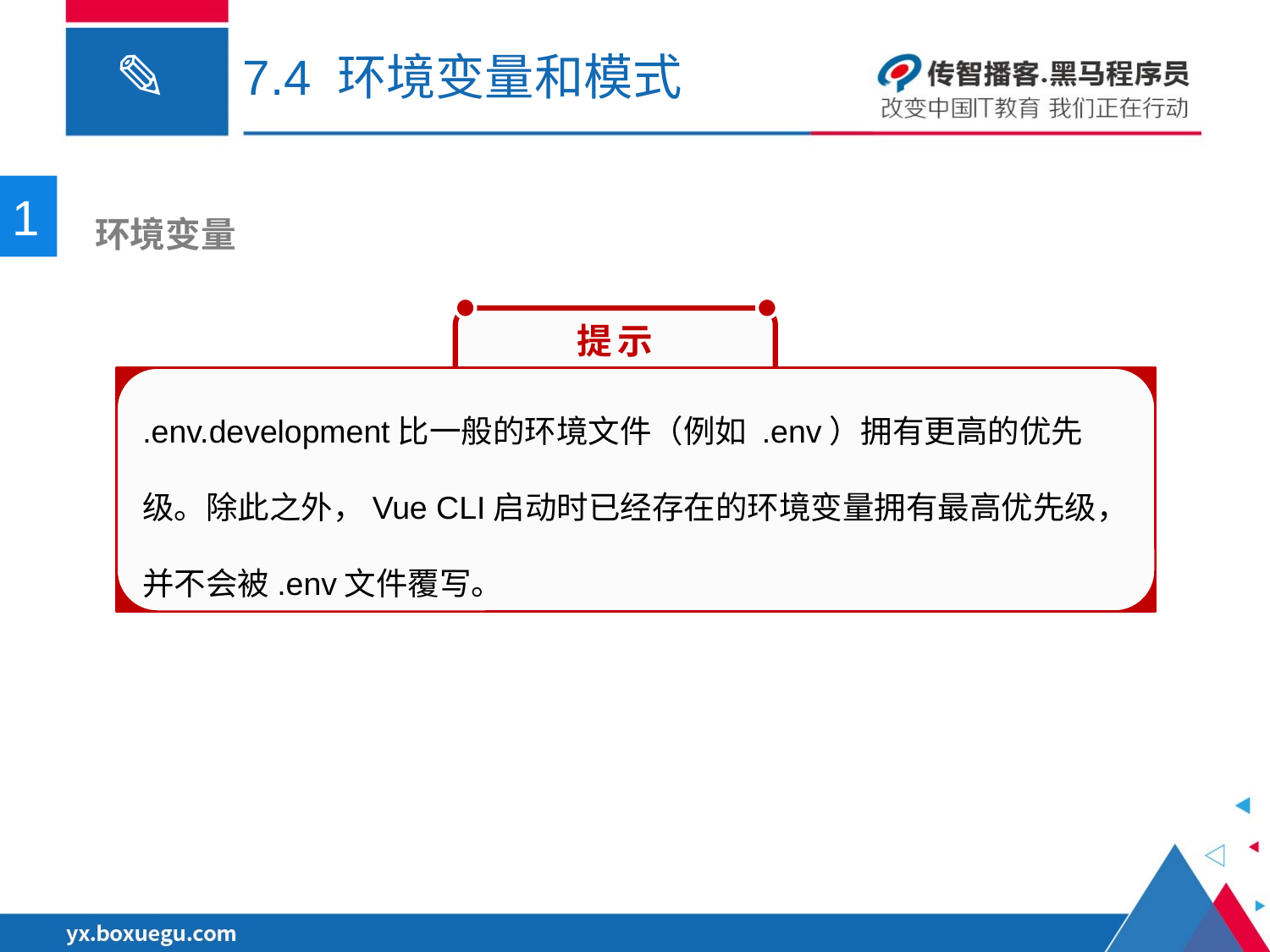

# 7.4 环境变量和模式

1
  环境变量

　提示

.env.development比一般的环境文件（例如 .env）拥有更高的优先级。除此之外，Vue CLI启动时已经存在的环境变量拥有最高优先级，并不会被.env文件覆写。